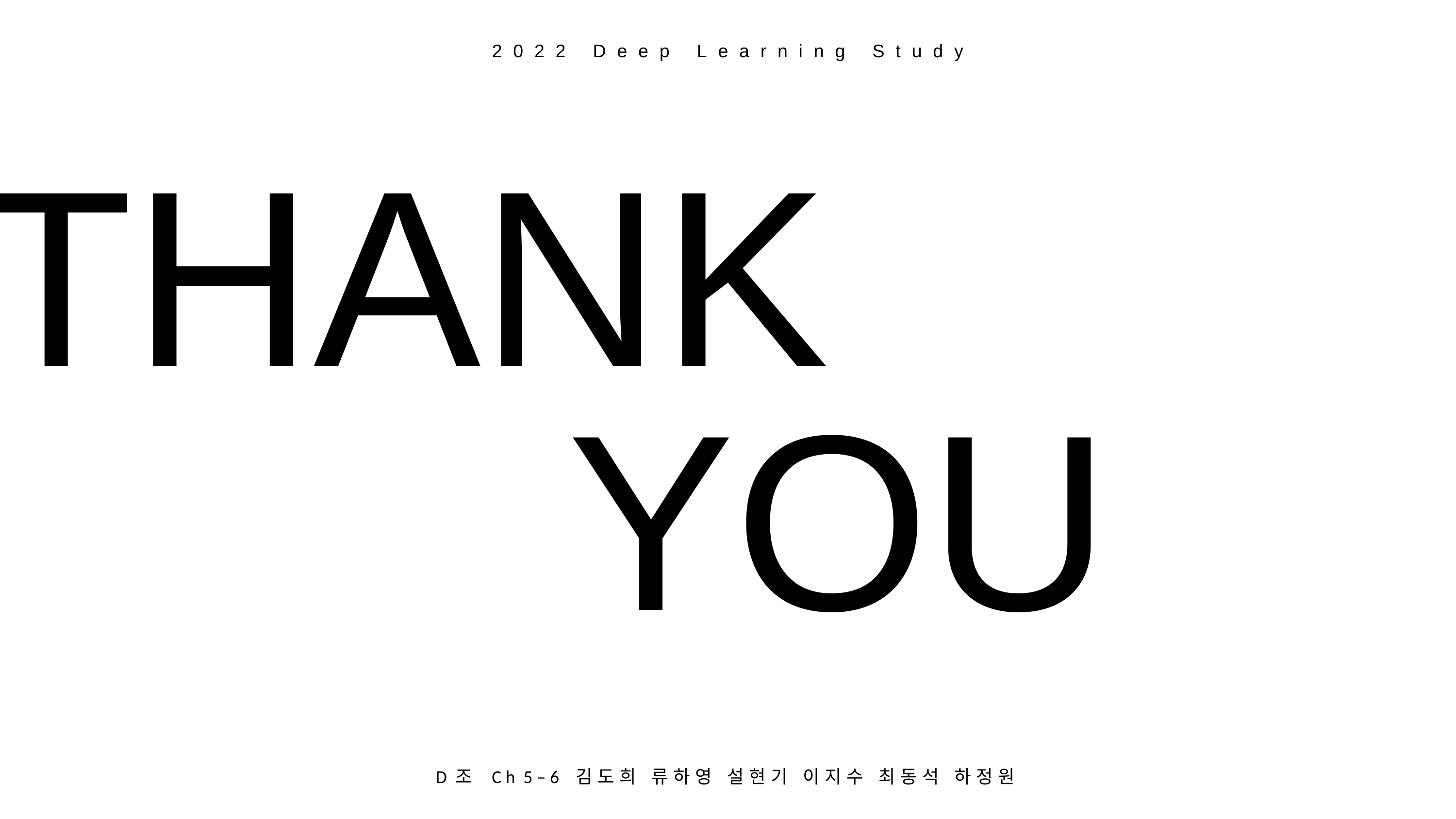

2022 Deep Learning Study
THANK
YOU
D 조   C h  5 – 6   김 도 희   류 하 영   설 현 기   이 지 수   최 동 석   하 정 원